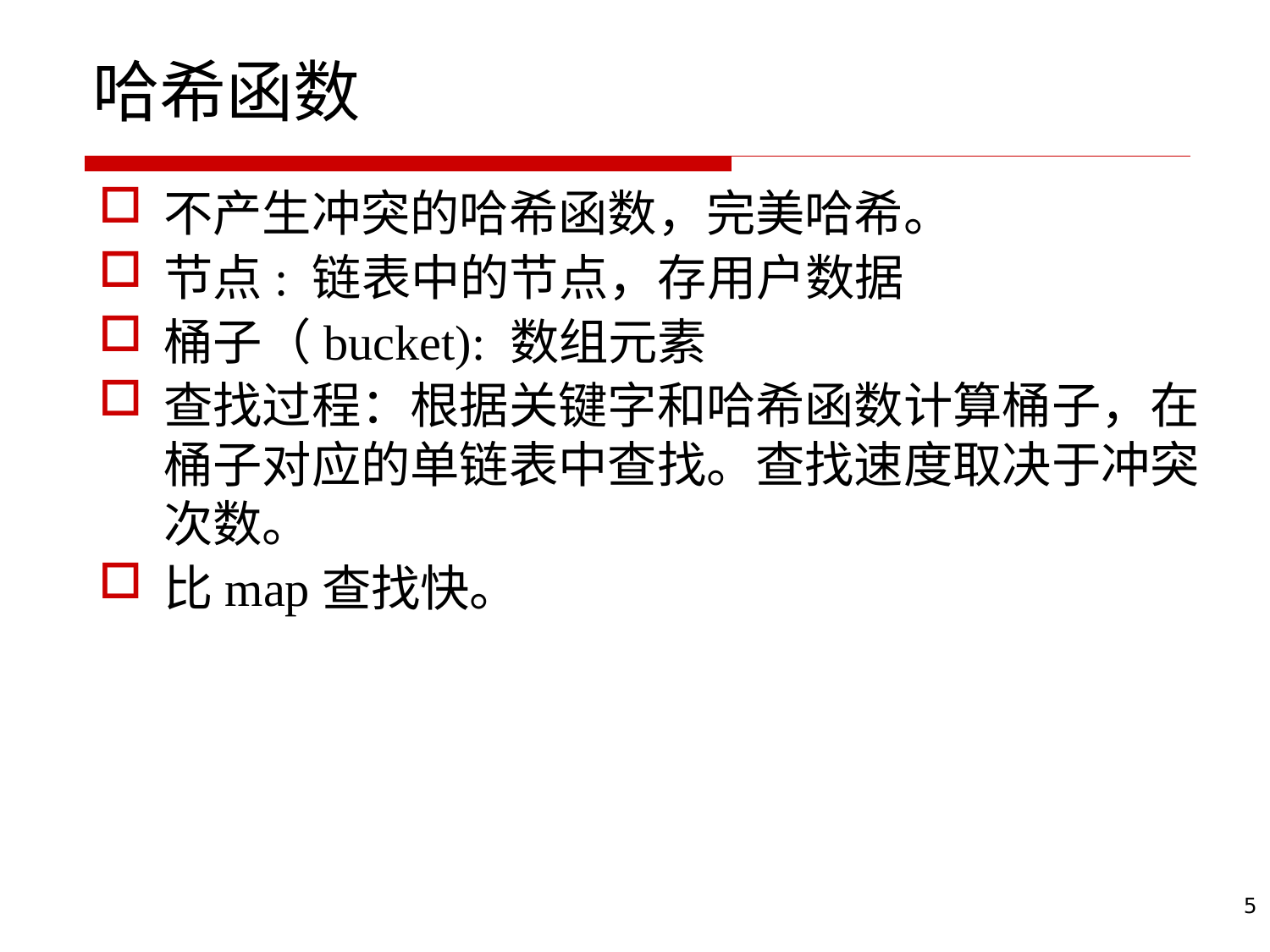

# 哈希函数
不产生冲突的哈希函数，完美哈希。
节点: 链表中的节点，存用户数据
桶子（bucket): 数组元素
查找过程：根据关键字和哈希函数计算桶子，在桶子对应的单链表中查找。查找速度取决于冲突次数。
比map查找快。

5